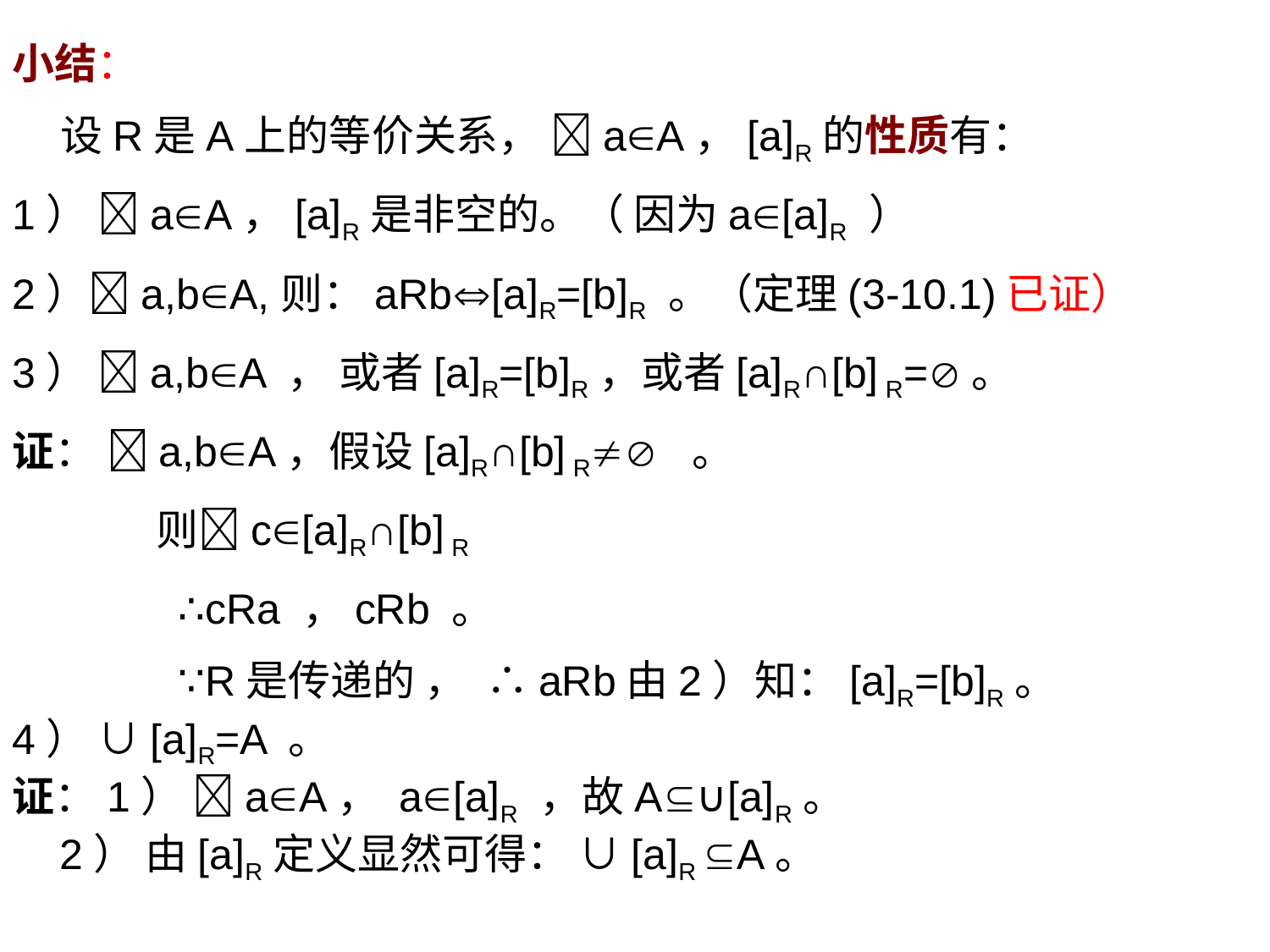

小结：
    设R是A上的等价关系， ∀a∈A，[a]R的性质有：
1） ∀a∈A，[a]R是非空的。（ 因为a∈[a]R ）
2）∀a,b∈A,则：aRb⇔[a]R=[b]R 。（定理(3-10.1)已证）
3） ∀a,b∈A ， 或者[a]R=[b]R，或者[a]R∩[b] R=∅。
证： ∀a,b∈A，假设[a]R∩[b] R≠∅  。
              则∃c∈[a]R∩[b] R
              ∴cRa ，cRb 。
              ∵R是传递的 ，  ∴aRb由2）知：[a]R=[b]R。
4） ∪[a]R=A 。
证：1） ∀a∈A， a∈[a]R ，故A⊆∪[a]R。
    2） 由[a]R定义显然可得： ∪[a]R ⊆A。